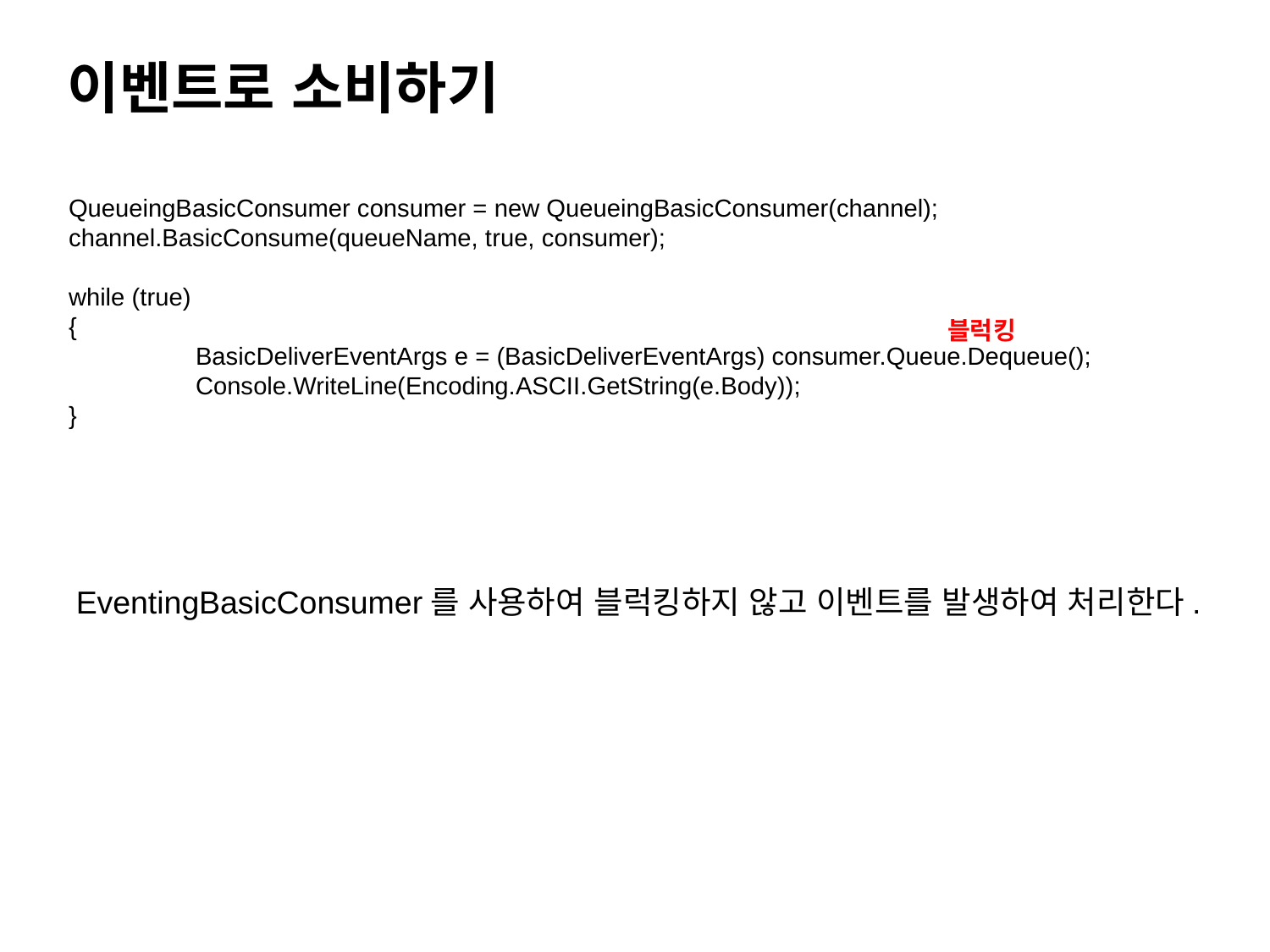

이벤트로 소비하기
QueueingBasicConsumer consumer = new QueueingBasicConsumer(channel);
channel.BasicConsume(queueName, true, consumer);

while (true)
{
	BasicDeliverEventArgs e = (BasicDeliverEventArgs) consumer.Queue.Dequeue();
	Console.WriteLine(Encoding.ASCII.GetString(e.Body));
}
블럭킹
EventingBasicConsumer를 사용하여 블럭킹하지 않고 이벤트를 발생하여 처리한다.